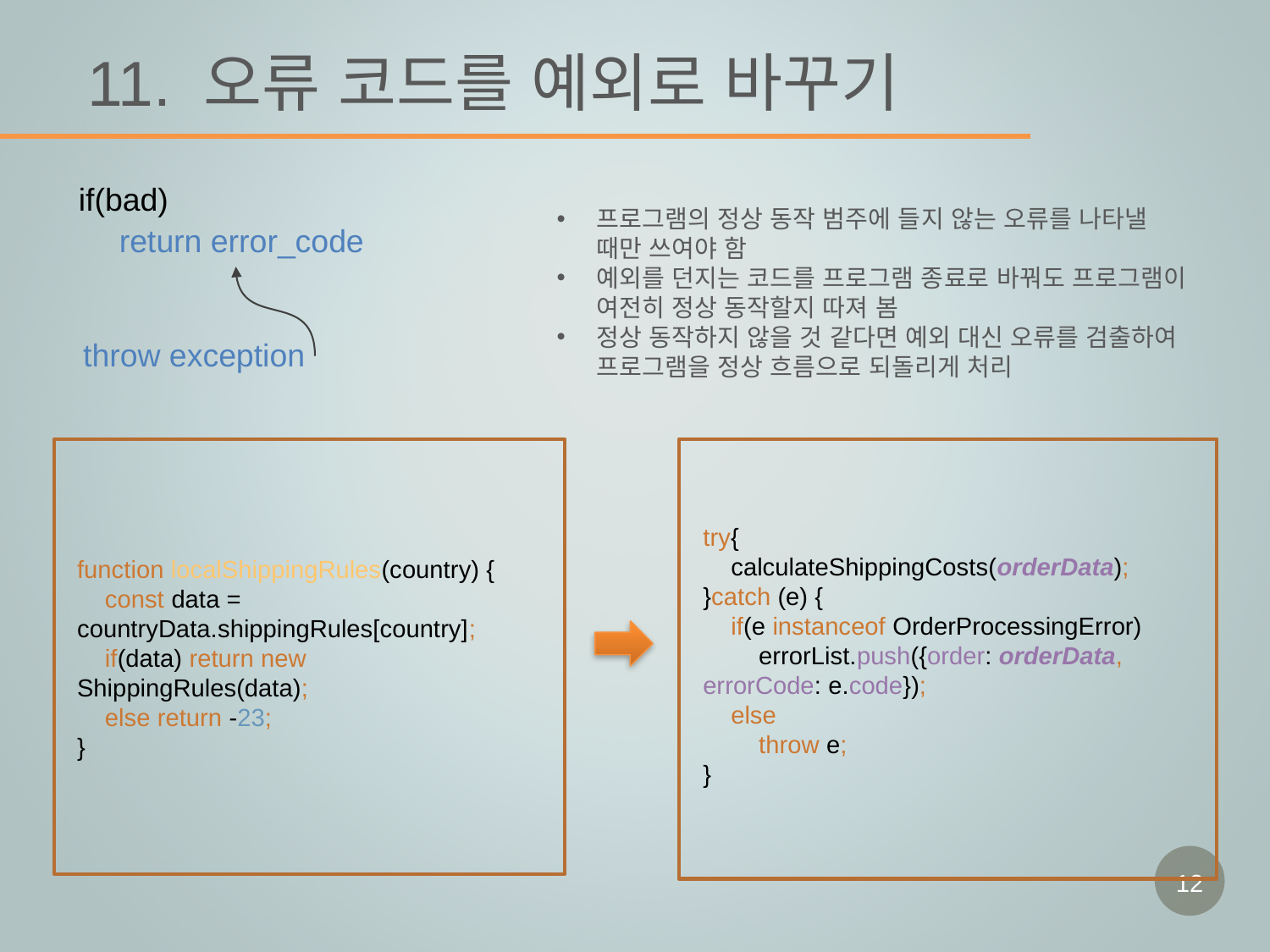

# 11. 오류 코드를 예외로 바꾸기
if(bad)
프로그램의 정상 동작 범주에 들지 않는 오류를 나타낼 때만 쓰여야 함
예외를 던지는 코드를 프로그램 종료로 바꿔도 프로그램이 여전히 정상 동작할지 따져 봄
정상 동작하지 않을 것 같다면 예외 대신 오류를 검출하여 프로그램을 정상 흐름으로 되돌리게 처리
return error_code
throw exception

try{
    calculateShippingCosts(orderData);
}catch (e) {
    if(e instanceof OrderProcessingError)
        errorList.push({order: orderData, errorCode: e.code});
    else
        throw e;
}
function localShippingRules(country) {
    const data = countryData.shippingRules[country];
    if(data) return new ShippingRules(data);
    else return -23;
}